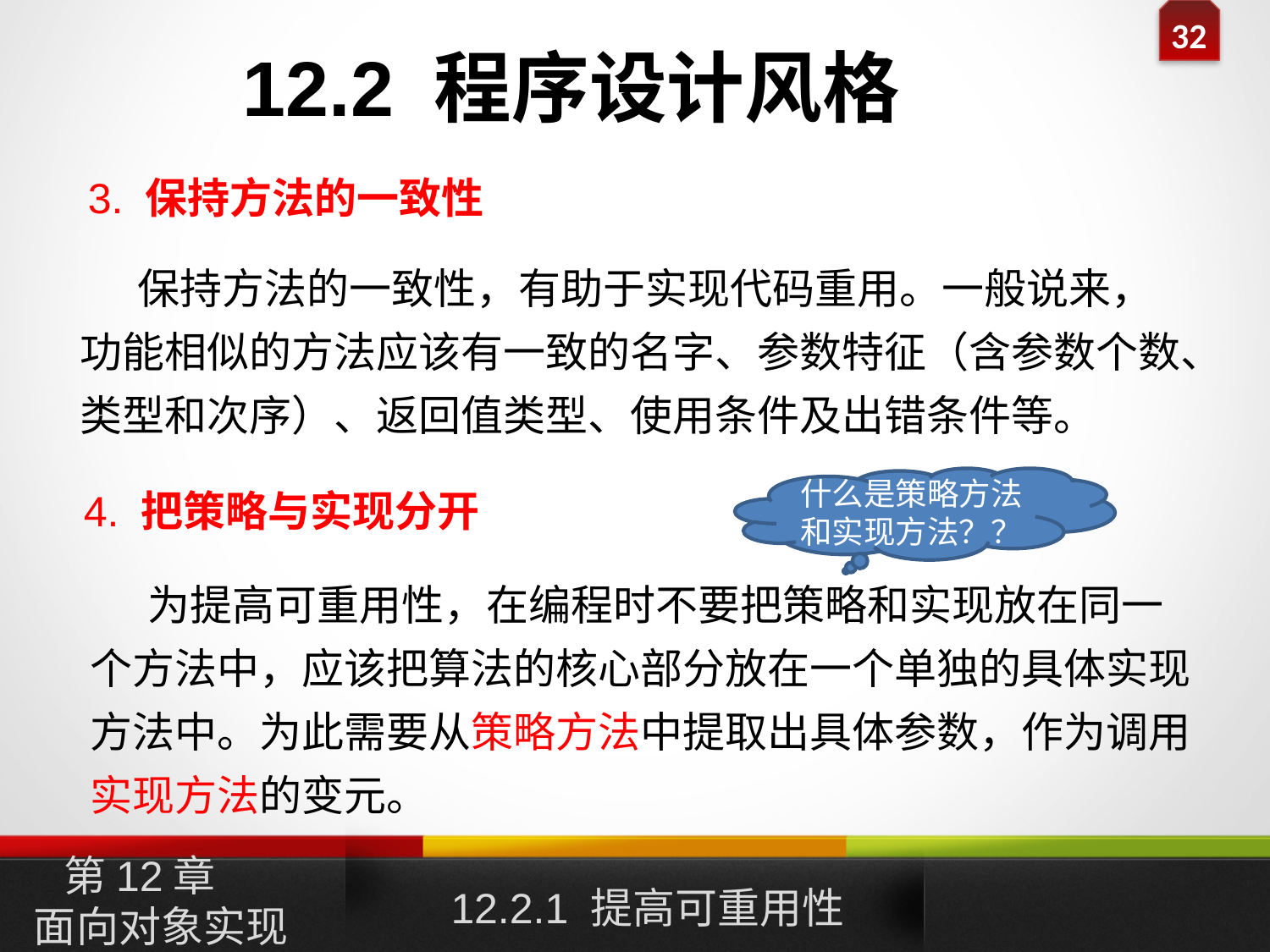

12.2 程序设计风格
3. 保持方法的一致性
     保持方法的一致性，有助于实现代码重用。一般说来，功能相似的方法应该有一致的名字、参数特征（含参数个数、类型和次序）、返回值类型、使用条件及出错条件等。
什么是策略方法和实现方法？？
4. 把策略与实现分开
     为提高可重用性，在编程时不要把策略和实现放在同一个方法中，应该把算法的核心部分放在一个单独的具体实现方法中。为此需要从策略方法中提取出具体参数，作为调用实现方法的变元。
12.2.1 提高可重用性